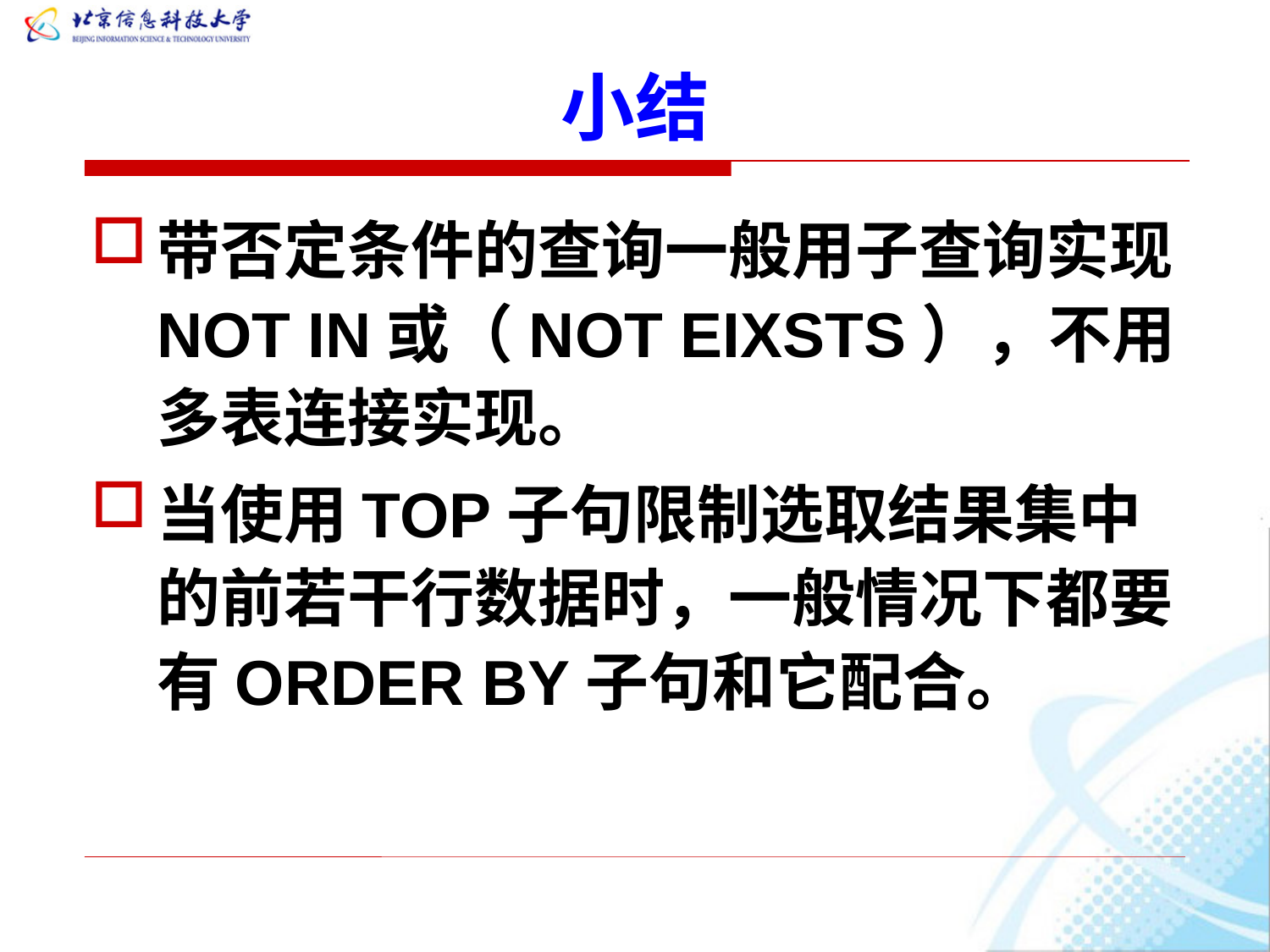

# 小结
带否定条件的查询一般用子查询实现NOT IN或（NOT EIXSTS），不用多表连接实现。
当使用TOP子句限制选取结果集中的前若干行数据时，一般情况下都要有ORDER BY子句和它配合。

166